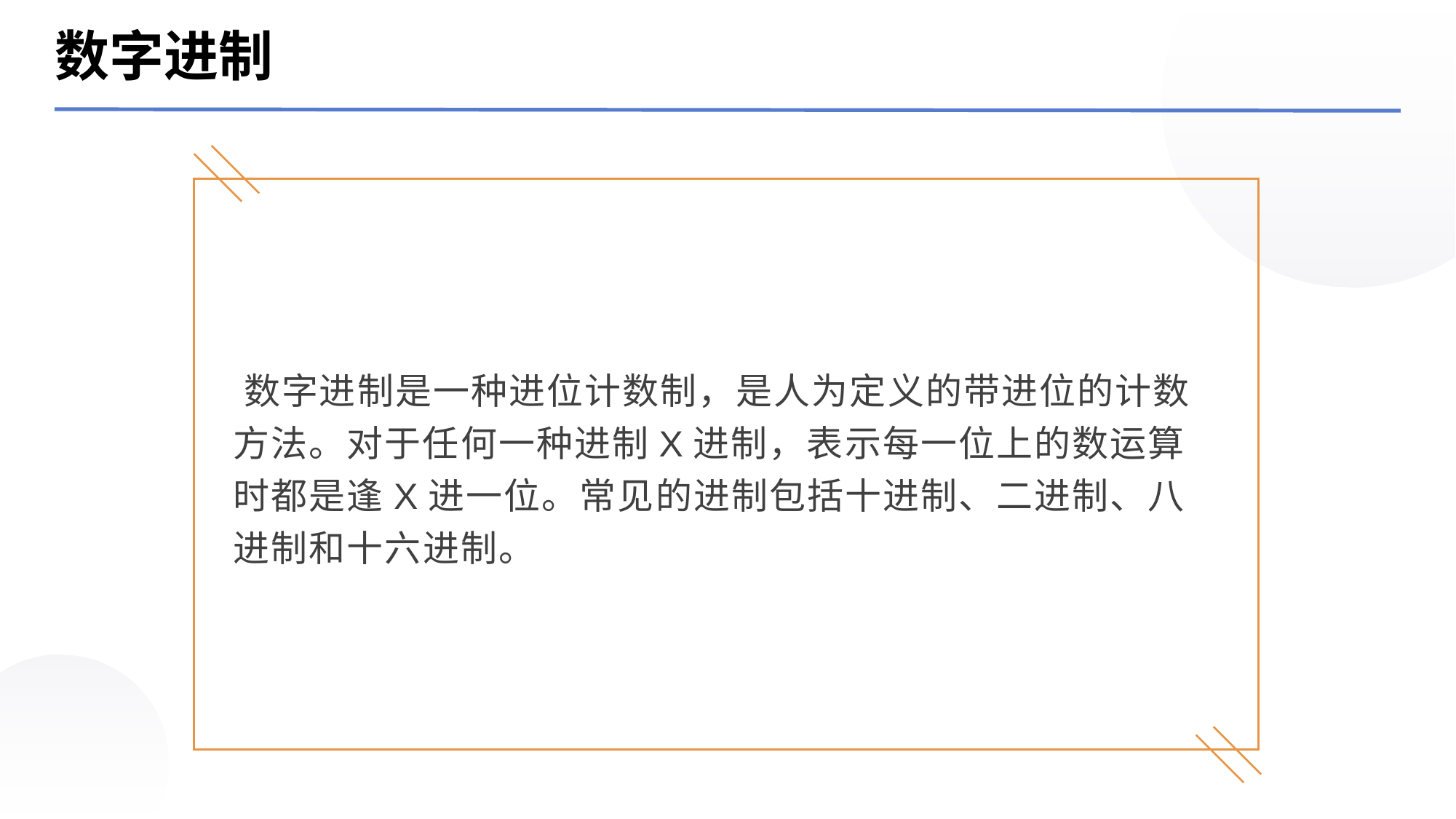

数字进制

‌‌数字进制‌是一种进位计数制，是人为定义的带进位的计数方法。对于任何一种进制X进制，表示每一位上的数运算时都是逢X进一位。常见的进制包括‌十进制、‌二进制、‌八进制和‌十六进制。